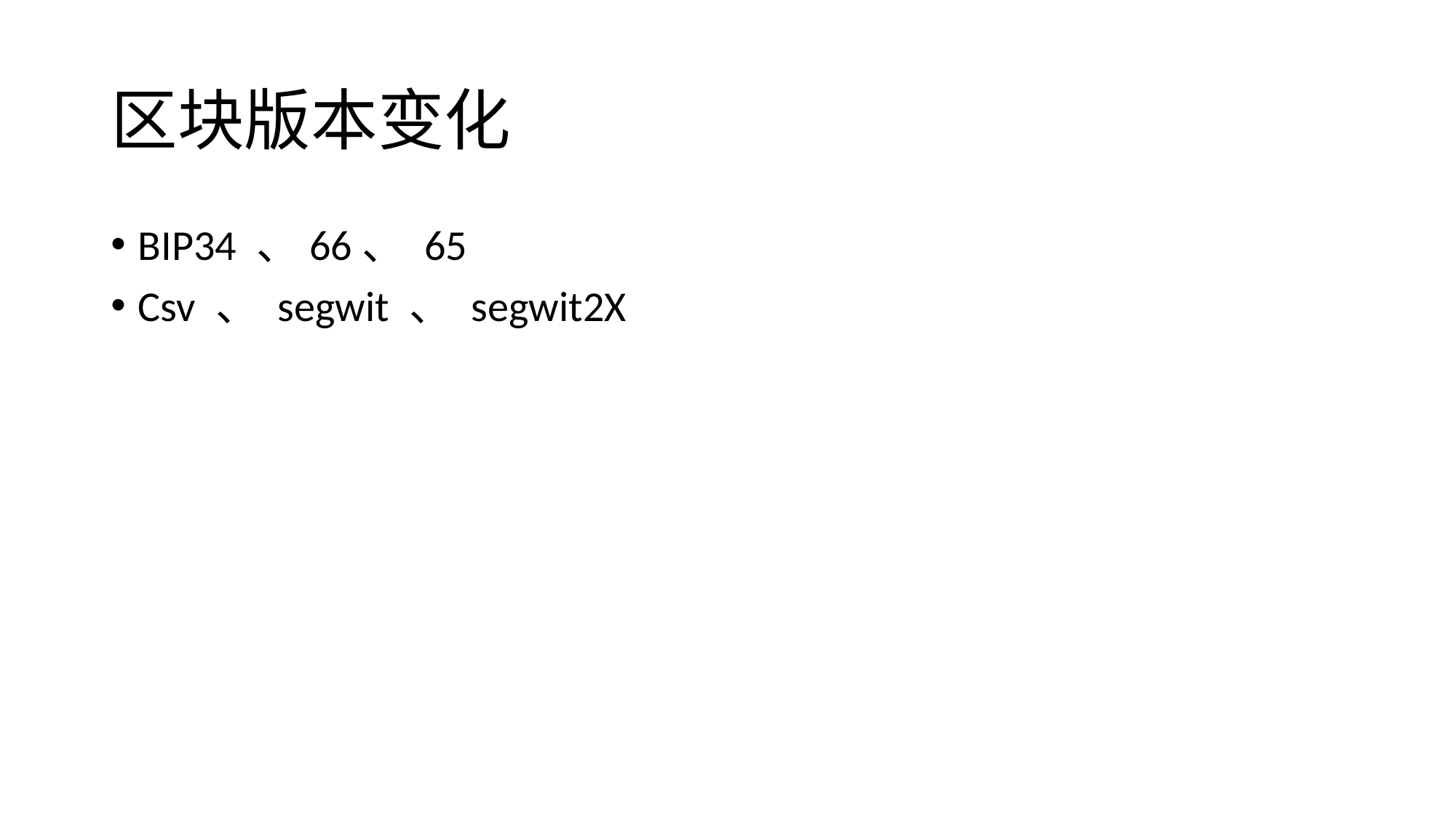

# 区块版本变化
BIP34 、66、 65
Csv 、 segwit 、 segwit2X